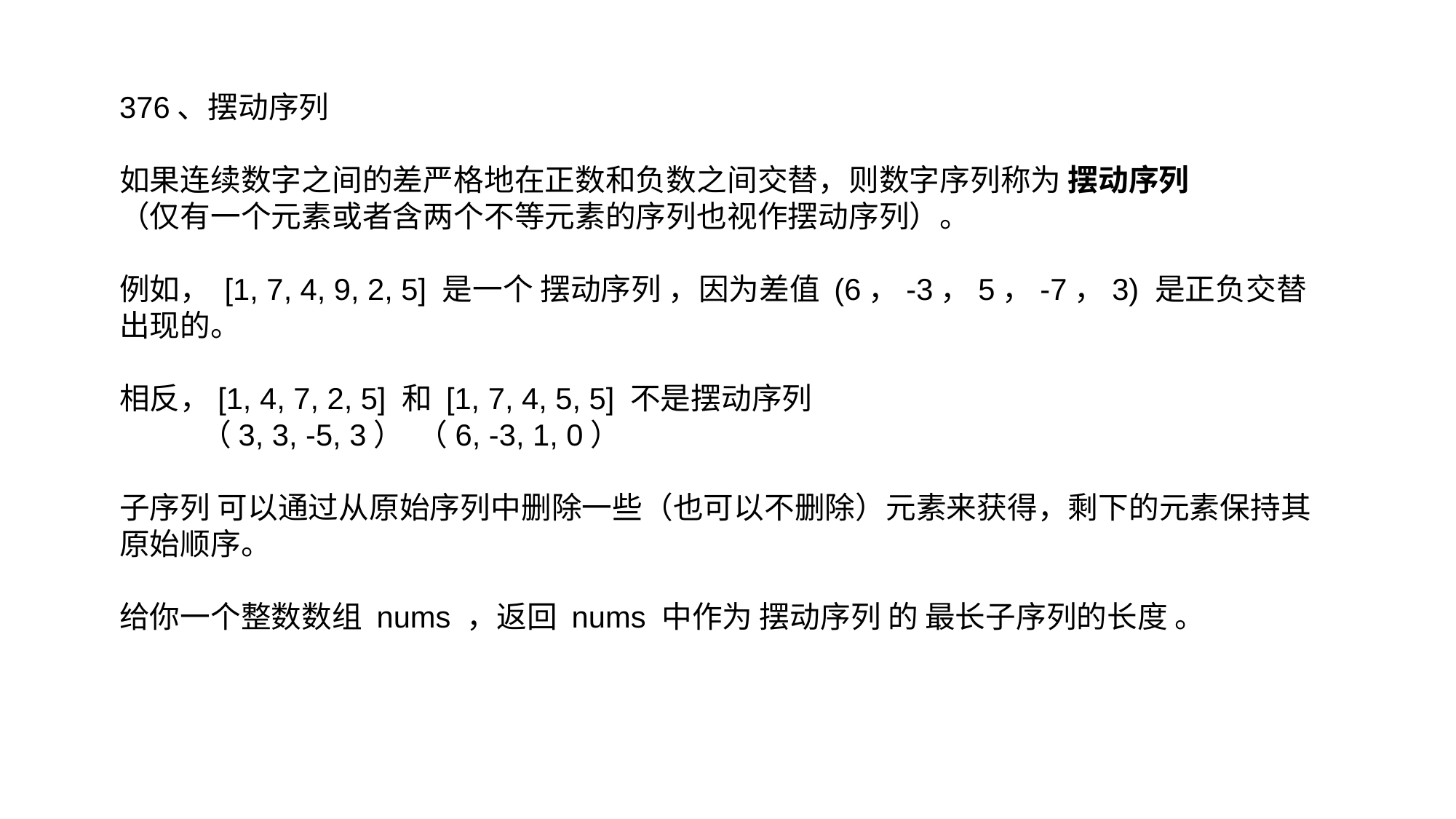

376、摆动序列

如果连续数字之间的差严格地在正数和负数之间交替，则数字序列称为 摆动序列
（仅有一个元素或者含两个不等元素的序列也视作摆动序列）。

例如， [1, 7, 4, 9, 2, 5] 是一个 摆动序列 ，因为差值 (6，-3，5，-7，3) 是正负交替出现的。

相反，[1, 4, 7, 2, 5] 和 [1, 7, 4, 5, 5] 不是摆动序列
           （3, 3, -5, 3）  （6, -3, 1, 0）

子序列 可以通过从原始序列中删除一些（也可以不删除）元素来获得，剩下的元素保持其原始顺序。

给你一个整数数组 nums ，返回 nums 中作为 摆动序列 的 最长子序列的长度 。